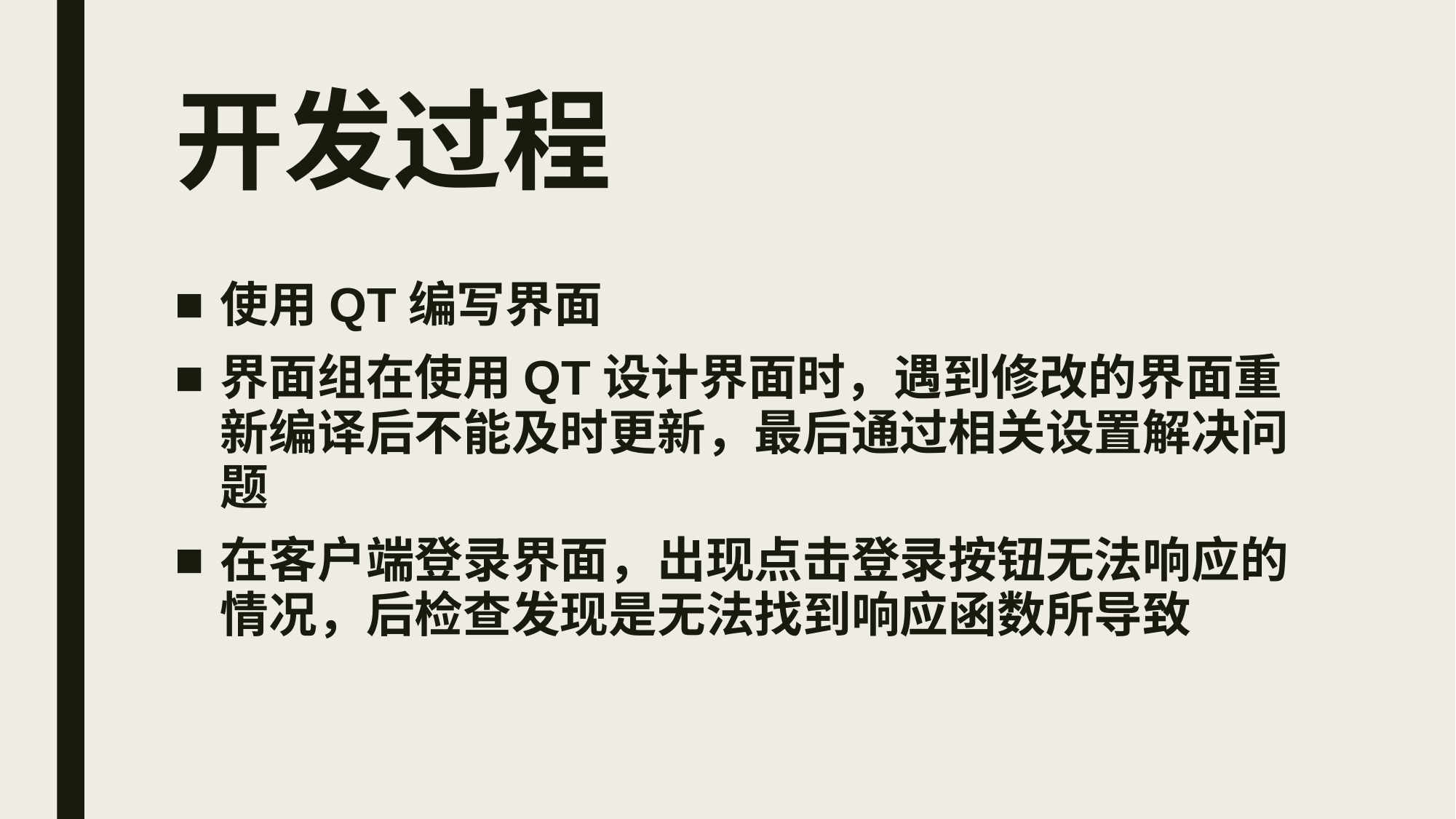

# 开发过程
使用QT编写界面
界面组在使用QT设计界面时，遇到修改的界面重新编译后不能及时更新，最后通过相关设置解决问题
在客户端登录界面，出现点击登录按钮无法响应的情况，后检查发现是无法找到响应函数所导致